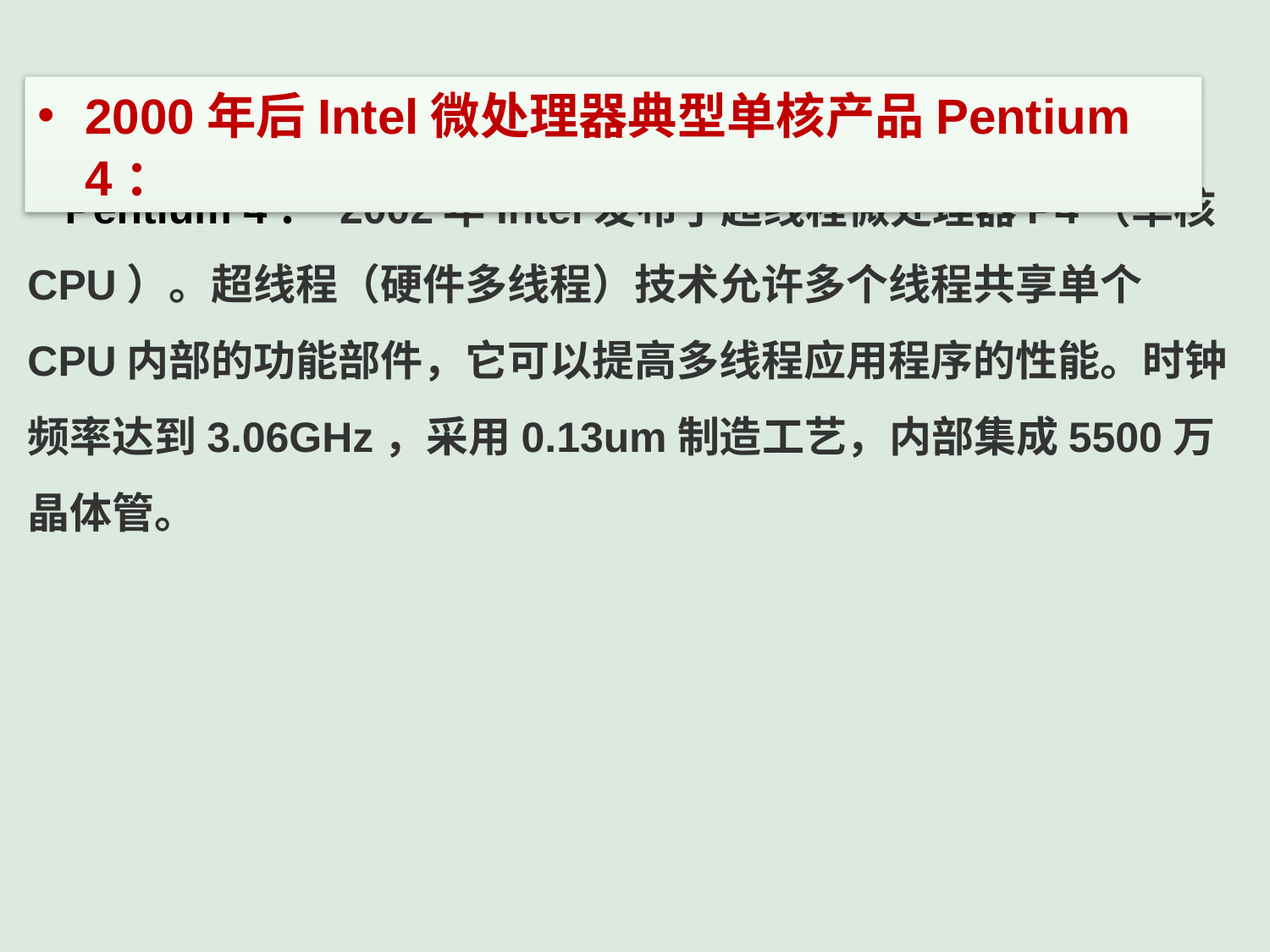

2000年后Intel微处理器典型单核产品Pentium 4：
Pentium 4： 2002年Intel发布了超线程微处理器P4（单核CPU）。超线程（硬件多线程）技术允许多个线程共享单个CPU内部的功能部件，它可以提高多线程应用程序的性能。时钟频率达到3.06GHz，采用0.13um制造工艺，内部集成5500万晶体管。